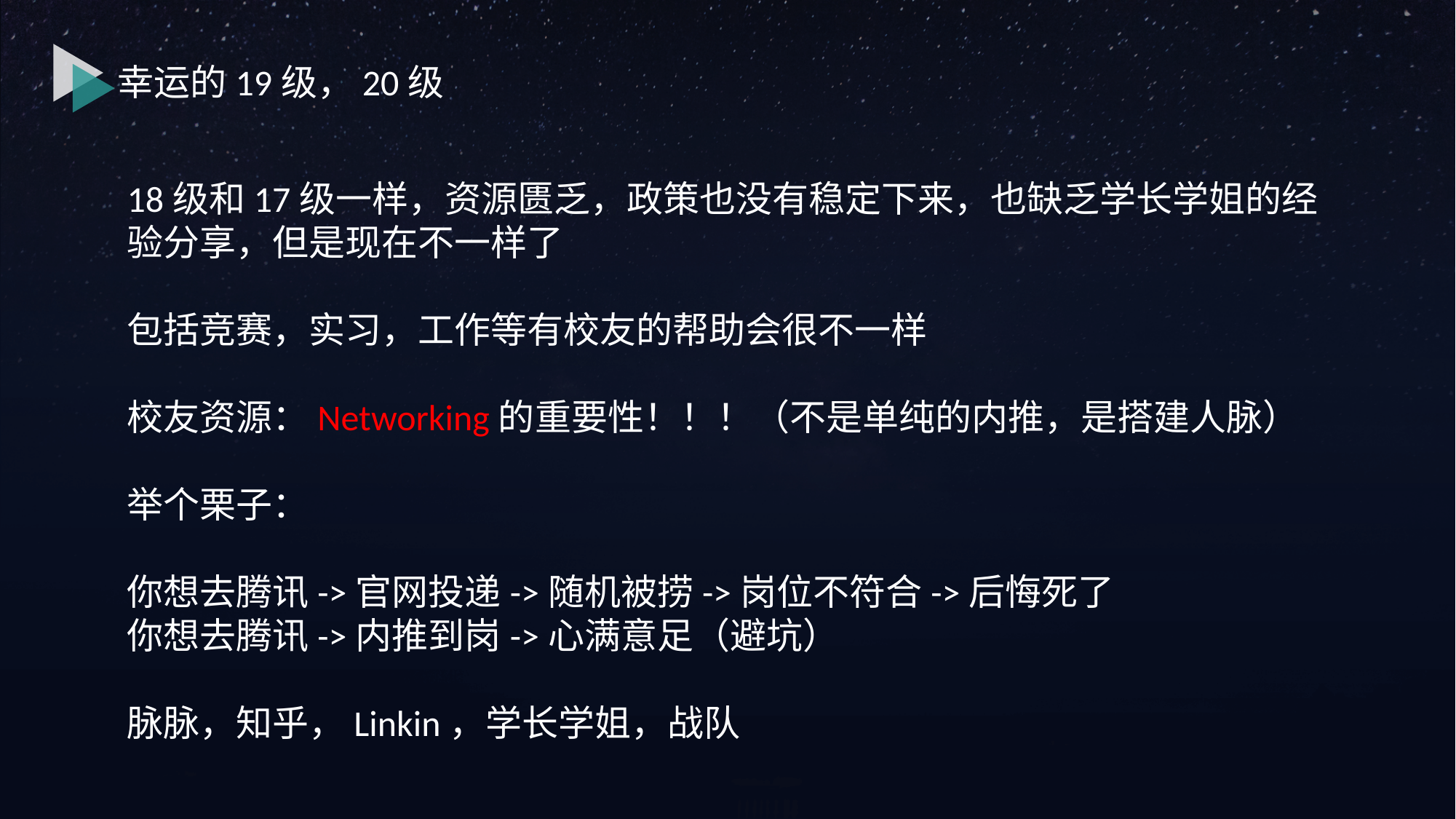

幸运的19级，20级
18级和17级一样，资源匮乏，政策也没有稳定下来，也缺乏学长学姐的经验分享，但是现在不一样了

包括竞赛，实习，工作等有校友的帮助会很不一样

校友资源：Networking的重要性！！！（不是单纯的内推，是搭建人脉）

举个栗子：

你想去腾讯->官网投递->随机被捞->岗位不符合->后悔死了
你想去腾讯->内推到岗->心满意足（避坑）

脉脉，知乎，Linkin，学长学姐，战队